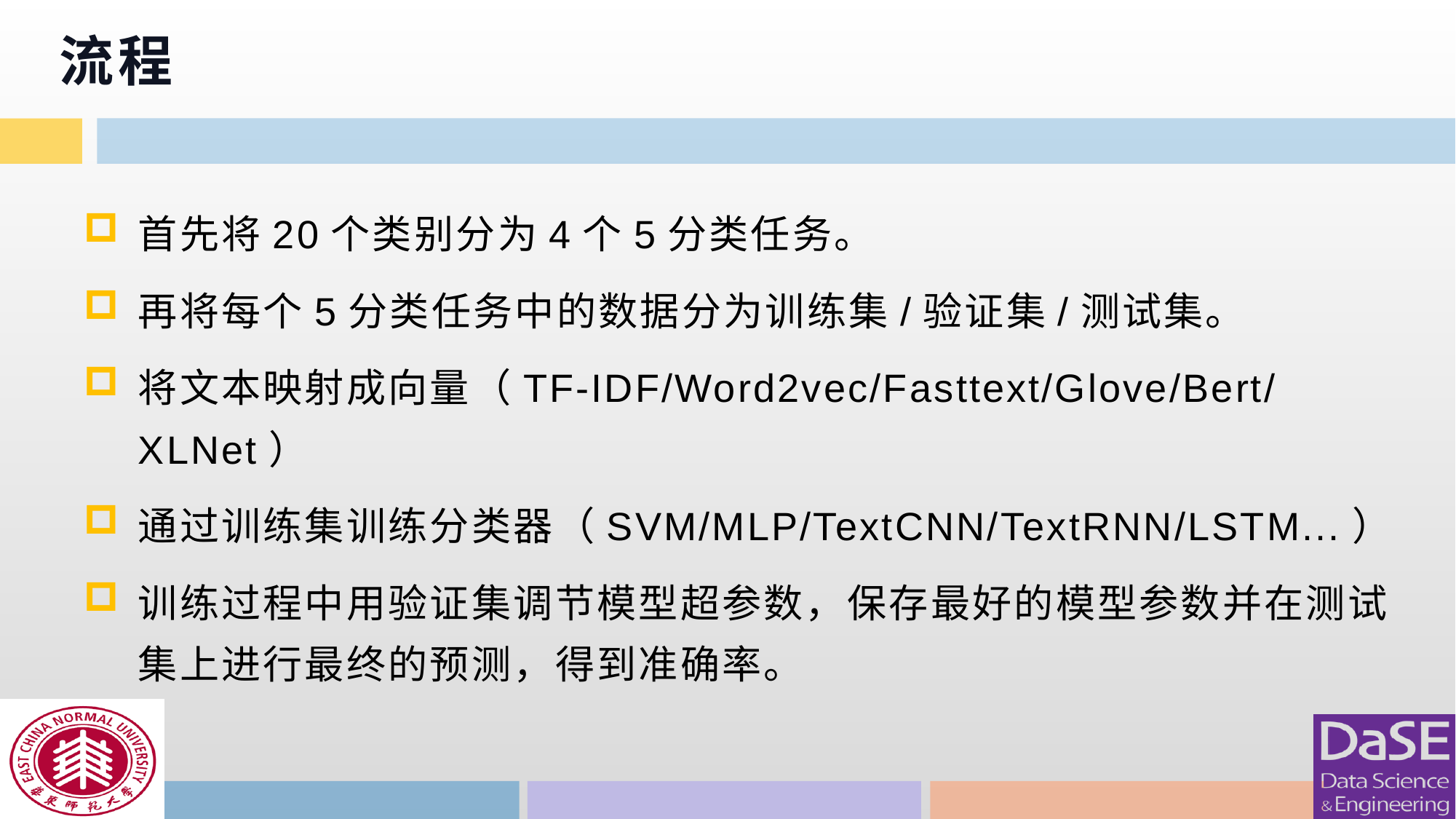

# 流程
2
首先将20个类别分为4个5分类任务。
再将每个5分类任务中的数据分为训练集/验证集/测试集。
将文本映射成向量（TF-IDF/Word2vec/Fasttext/Glove/Bert/XLNet）
通过训练集训练分类器（SVM/MLP/TextCNN/TextRNN/LSTM...）
训练过程中用验证集调节模型超参数，保存最好的模型参数并在测试集上进行最终的预测，得到准确率。